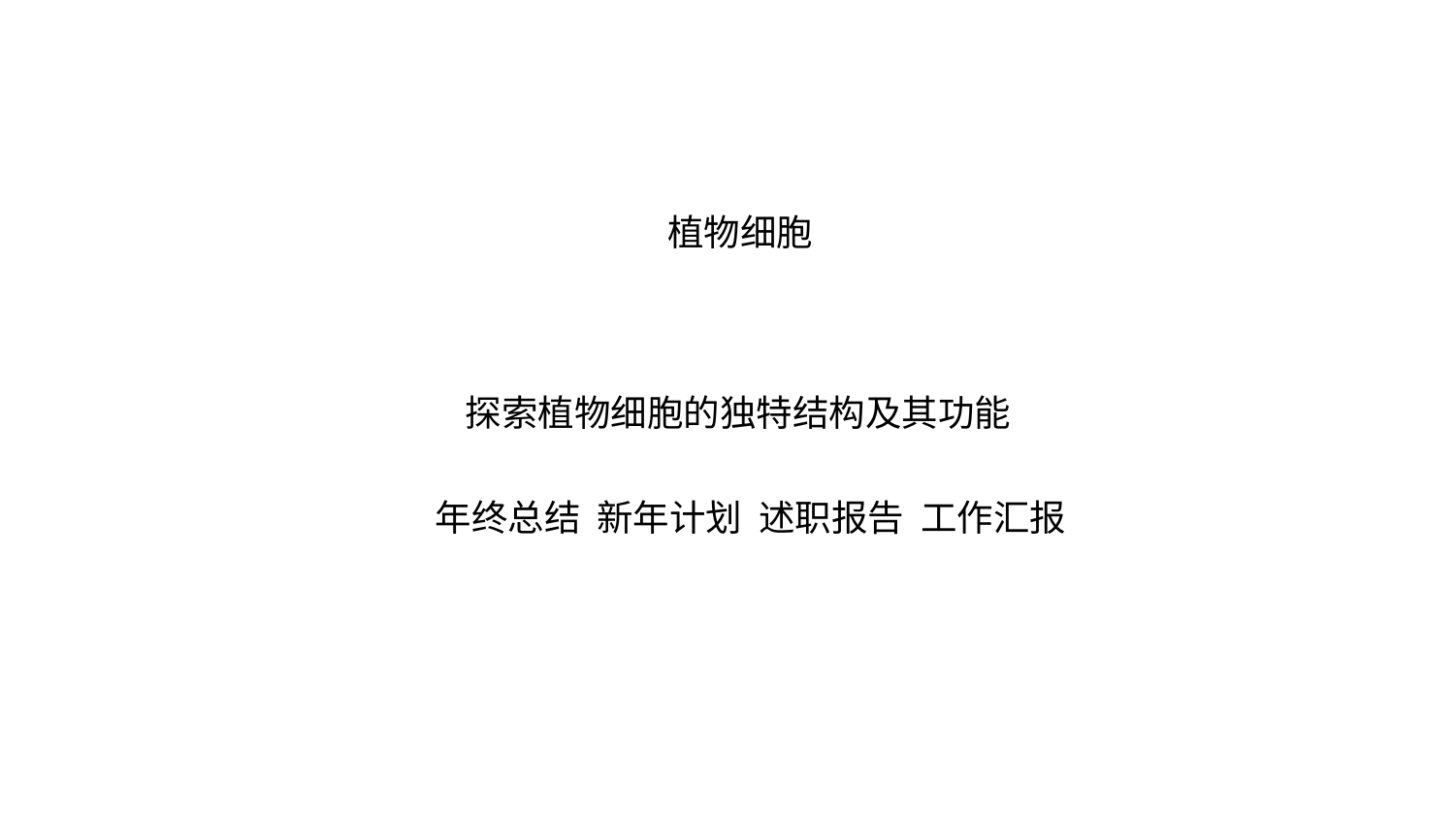

植物细胞
探索植物细胞的独特结构及其功能
年终总结  新年计划  述职报告  工作汇报